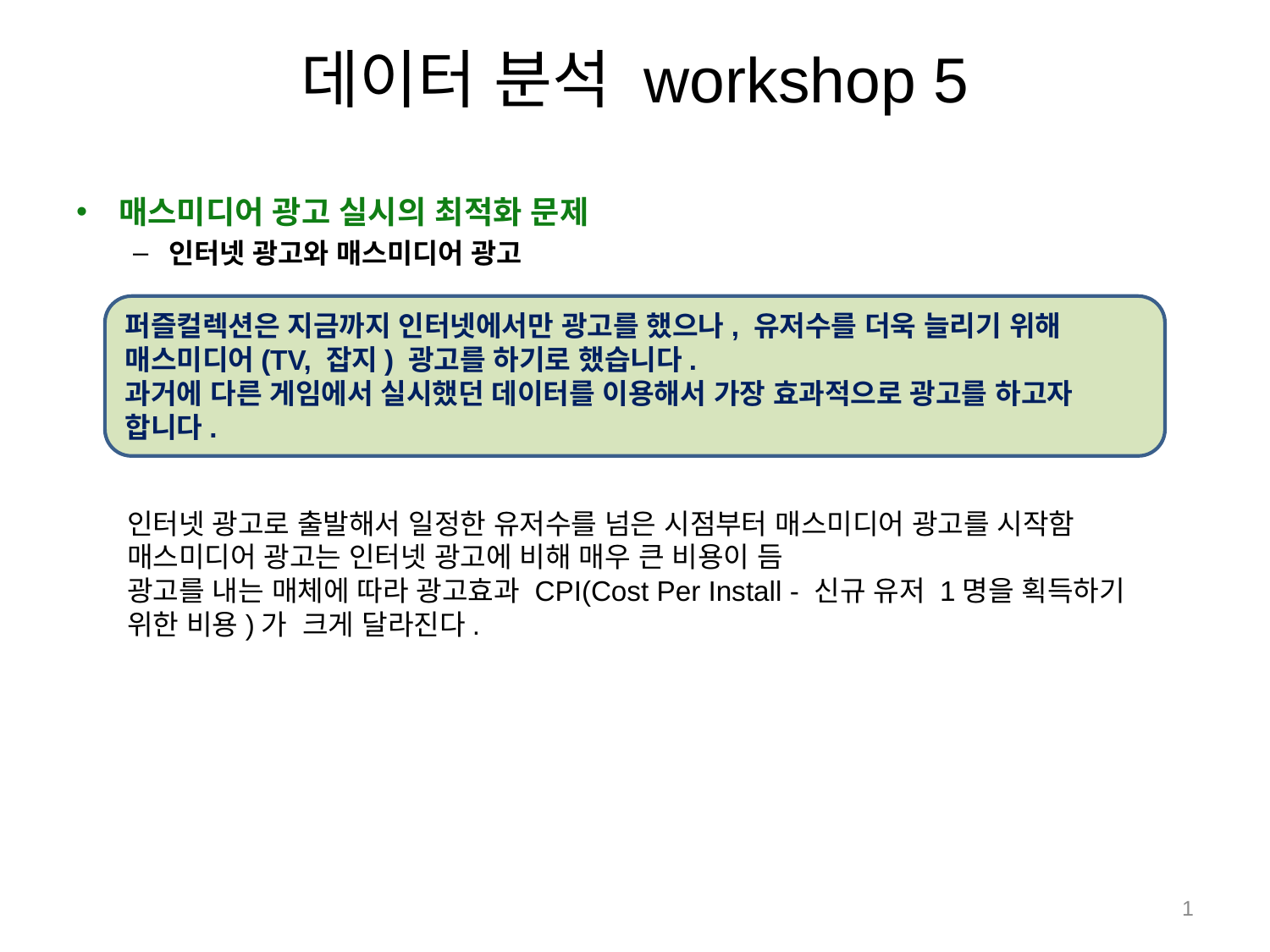

# 데이터 분석 workshop 5
매스미디어 광고 실시의 최적화 문제
인터넷 광고와 매스미디어 광고
퍼즐컬렉션은 지금까지 인터넷에서만 광고를 했으나, 유저수를 더욱 늘리기 위해 매스미디어(TV, 잡지) 광고를 하기로 했습니다.
과거에 다른 게임에서 실시했던 데이터를 이용해서 가장 효과적으로 광고를 하고자 합니다.
인터넷 광고로 출발해서 일정한 유저수를 넘은 시점부터 매스미디어 광고를 시작함
매스미디어 광고는 인터넷 광고에 비해 매우 큰 비용이 듬
광고를 내는 매체에 따라 광고효과 CPI(Cost Per Install - 신규 유저 1명을 획득하기 위한 비용)가  크게 달라진다.
1